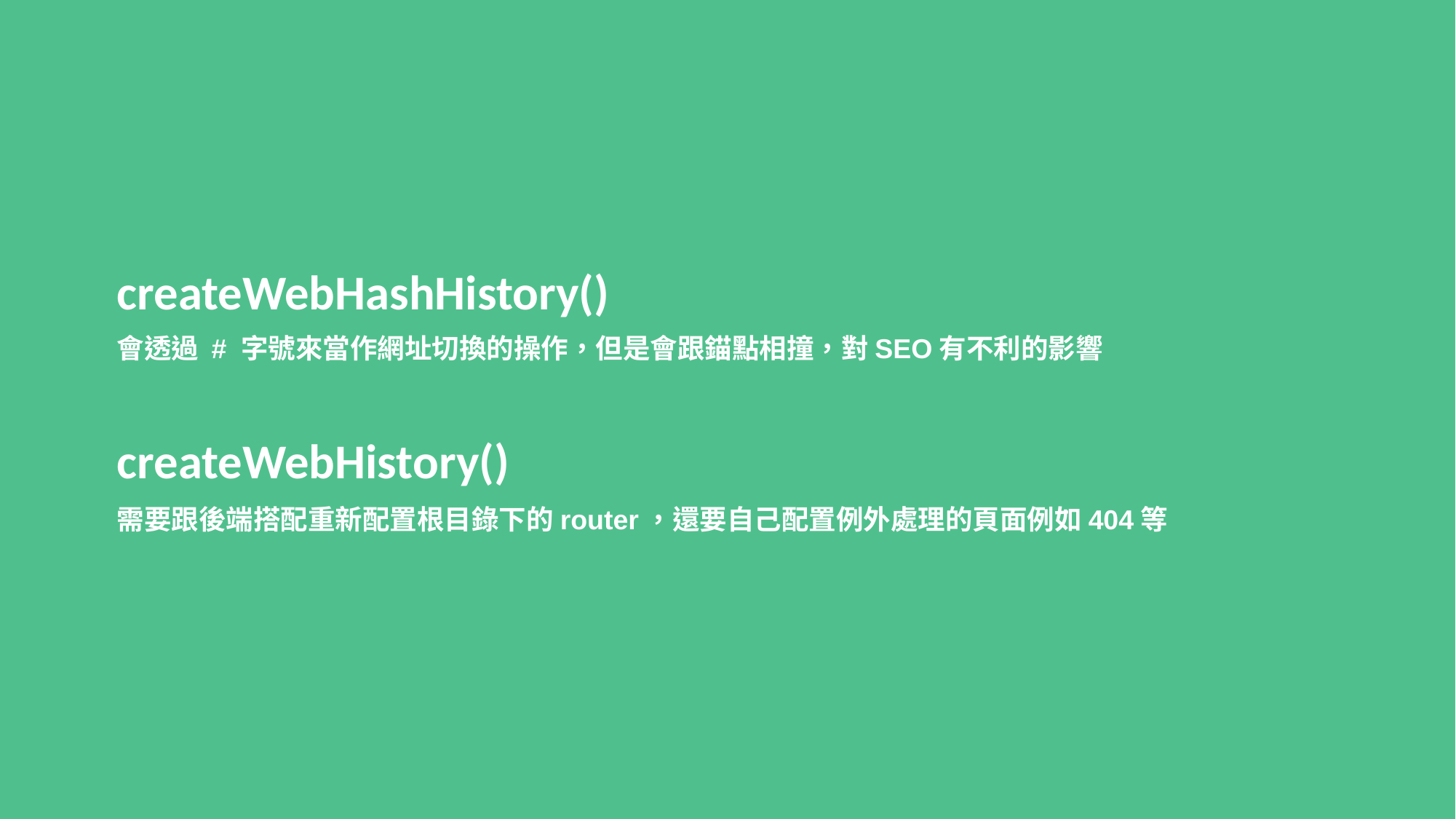

createWebHashHistory()
會透過 # 字號來當作網址切換的操作，但是會跟錨點相撞，對SEO有不利的影響
createWebHistory()
需要跟後端搭配重新配置根目錄下的router，還要自己配置例外處理的頁面例如404等